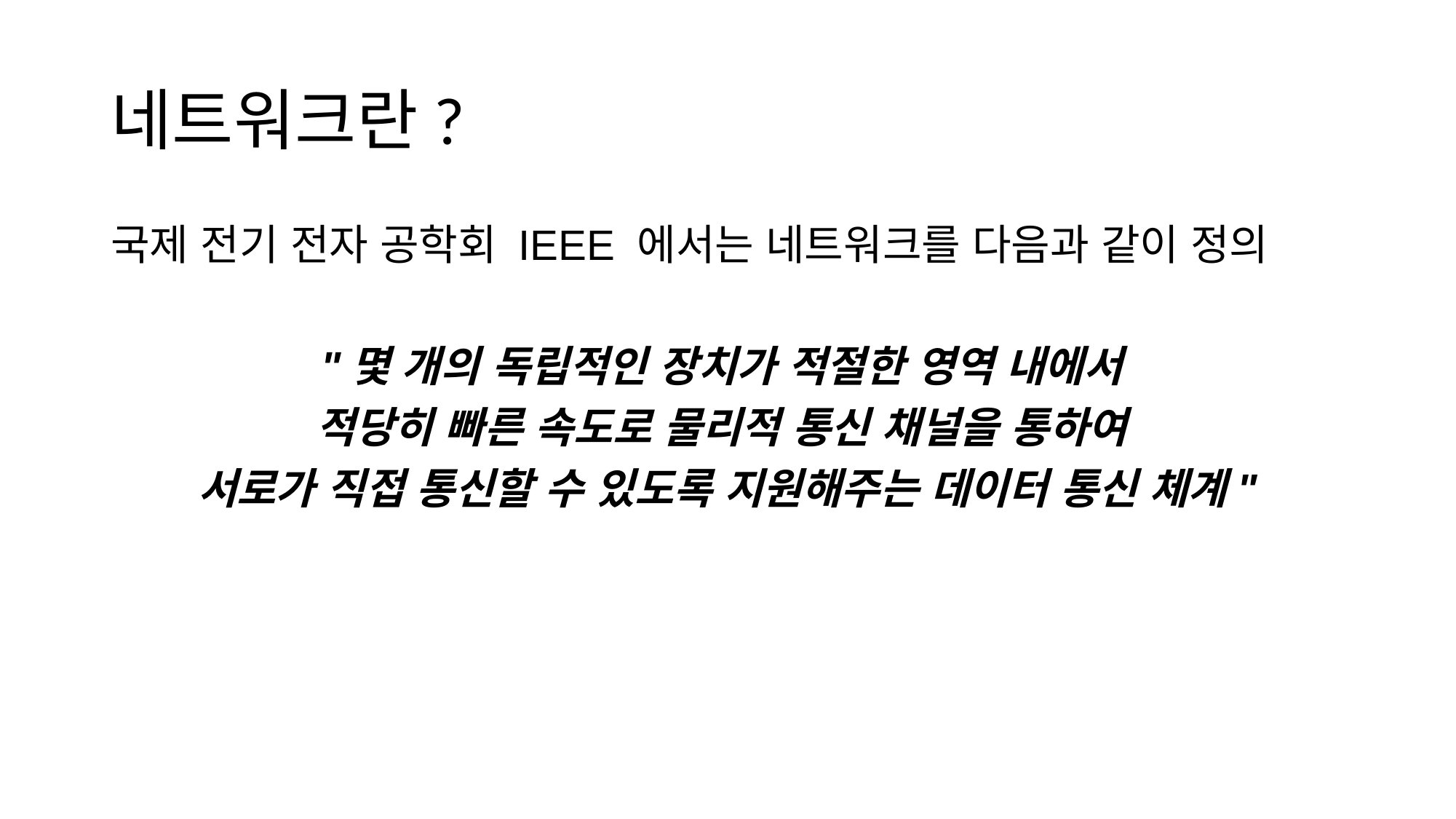

# 네트워크란?
국제 전기 전자 공학회 IEEE 에서는 네트워크를 다음과 같이 정의

"몇 개의 독립적인 장치가 적절한 영역 내에서
적당히 빠른 속도로 물리적 통신 채널을 통하여
서로가 직접 통신할 수 있도록 지원해주는 데이터 통신 체계"